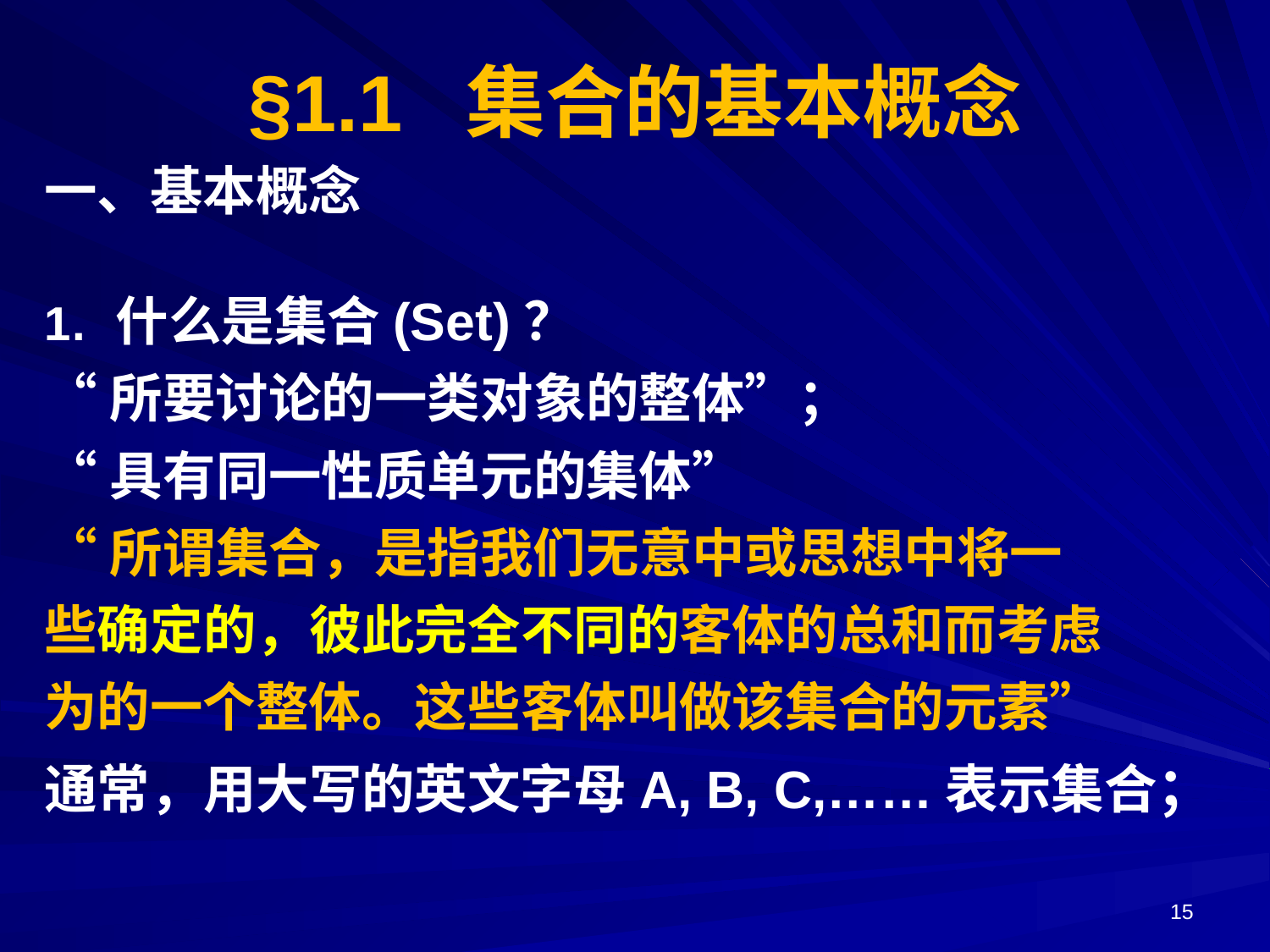

§1.1  集合的基本概念
一、基本概念

什么是集合(Set)？
“所要讨论的一类对象的整体”；
“具有同一性质单元的集体”
“所谓集合，是指我们无意中或思想中将一
些确定的，彼此完全不同的客体的总和而考虑
为的一个整体。这些客体叫做该集合的元素”
通常，用大写的英文字母A, B, C,……表示集合；
15